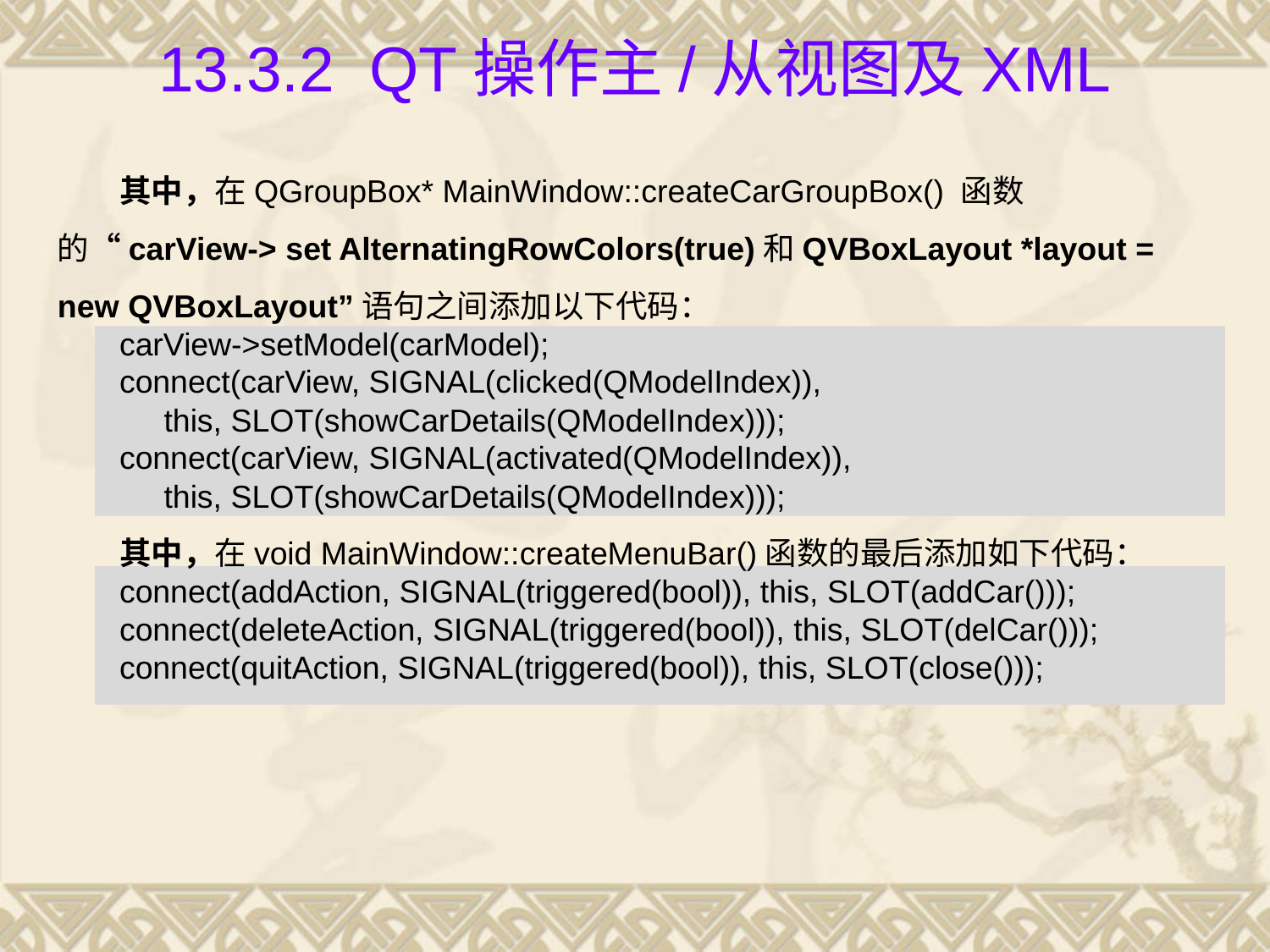

# 13.3.2  Qt操作主/从视图及XML
其中，在QGroupBox* MainWindow::createCarGroupBox() 函数的“carView-> set AlternatingRowColors(true)和QVBoxLayout *layout = new QVBoxLayout”语句之间添加以下代码：
carView->setModel(carModel);
connect(carView, SIGNAL(clicked(QModelIndex)),
     this, SLOT(showCarDetails(QModelIndex)));
connect(carView, SIGNAL(activated(QModelIndex)),
     this, SLOT(showCarDetails(QModelIndex)));
其中，在void MainWindow::createMenuBar()函数的最后添加如下代码：
connect(addAction, SIGNAL(triggered(bool)), this, SLOT(addCar()));
connect(deleteAction, SIGNAL(triggered(bool)), this, SLOT(delCar()));
connect(quitAction, SIGNAL(triggered(bool)), this, SLOT(close()));